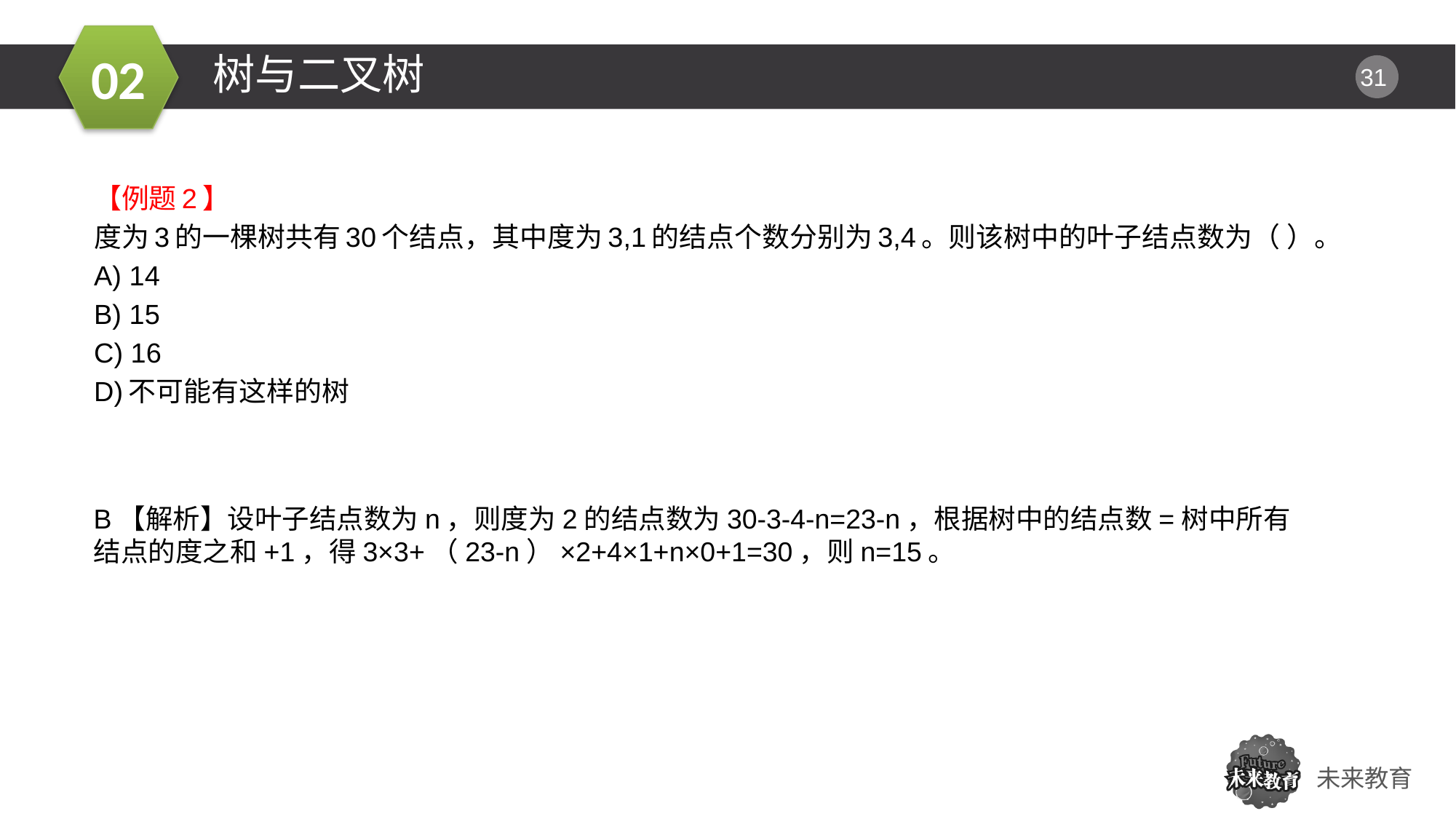

树与二叉树
01
【例题2】
度为3的一棵树共有30个结点，其中度为3,1的结点个数分别为3,4。则该树中的叶子结点数为（ ）。
A) 14
B) 15
C) 16
D)不可能有这样的树

B【解析】设叶子结点数为n，则度为2的结点数为30-3-4-n=23-n，根据树中的结点数=树中所有结点的度之和+1，得3×3+（23-n）×2+4×1+n×0+1=30，则n=15。